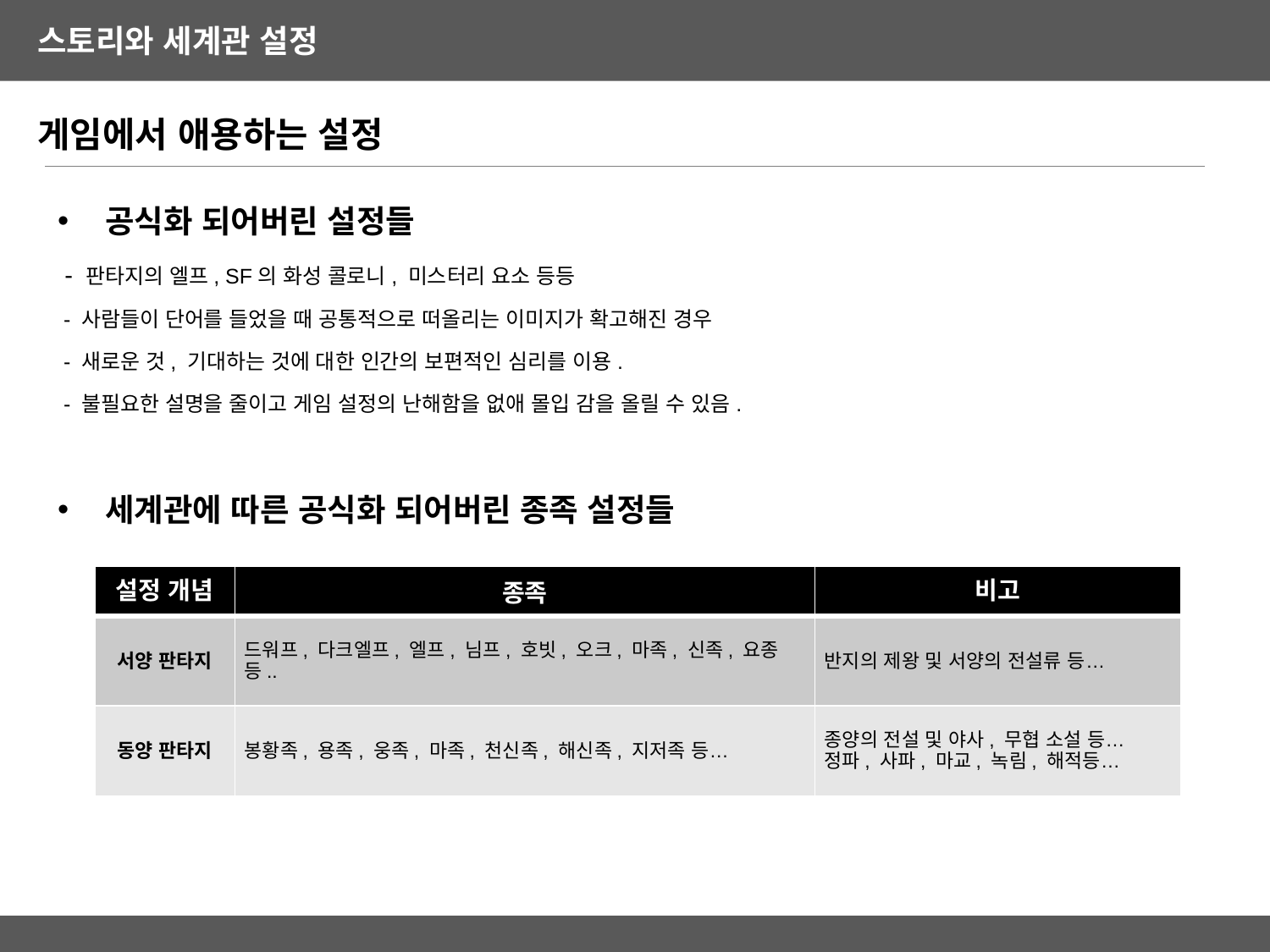

게임에서 애용하는 설정
공식화 되어버린 설정들
 - 판타지의 엘프, SF의 화성 콜로니, 미스터리 요소 등등
 - 사람들이 단어를 들었을 때 공통적으로 떠올리는 이미지가 확고해진 경우
 - 새로운 것, 기대하는 것에 대한 인간의 보편적인 심리를 이용.
 - 불필요한 설명을 줄이고 게임 설정의 난해함을 없애 몰입 감을 올릴 수 있음.

세계관에 따른 공식화 되어버린 종족 설정들

| 설정 개념 | 종족 | 비고 |
| --- | --- | --- |
| 서양 판타지 | 드워프, 다크엘프, 엘프, 님프, 호빗, 오크, 마족, 신족, 요종 등.. | 반지의 제왕 및 서양의 전설류 등… |
| 동양 판타지 | 봉황족, 용족, 웅족, 마족, 천신족, 해신족, 지저족 등… | 종양의 전설 및 야사, 무협 소설 등… 정파, 사파, 마교, 녹림, 해적등… |